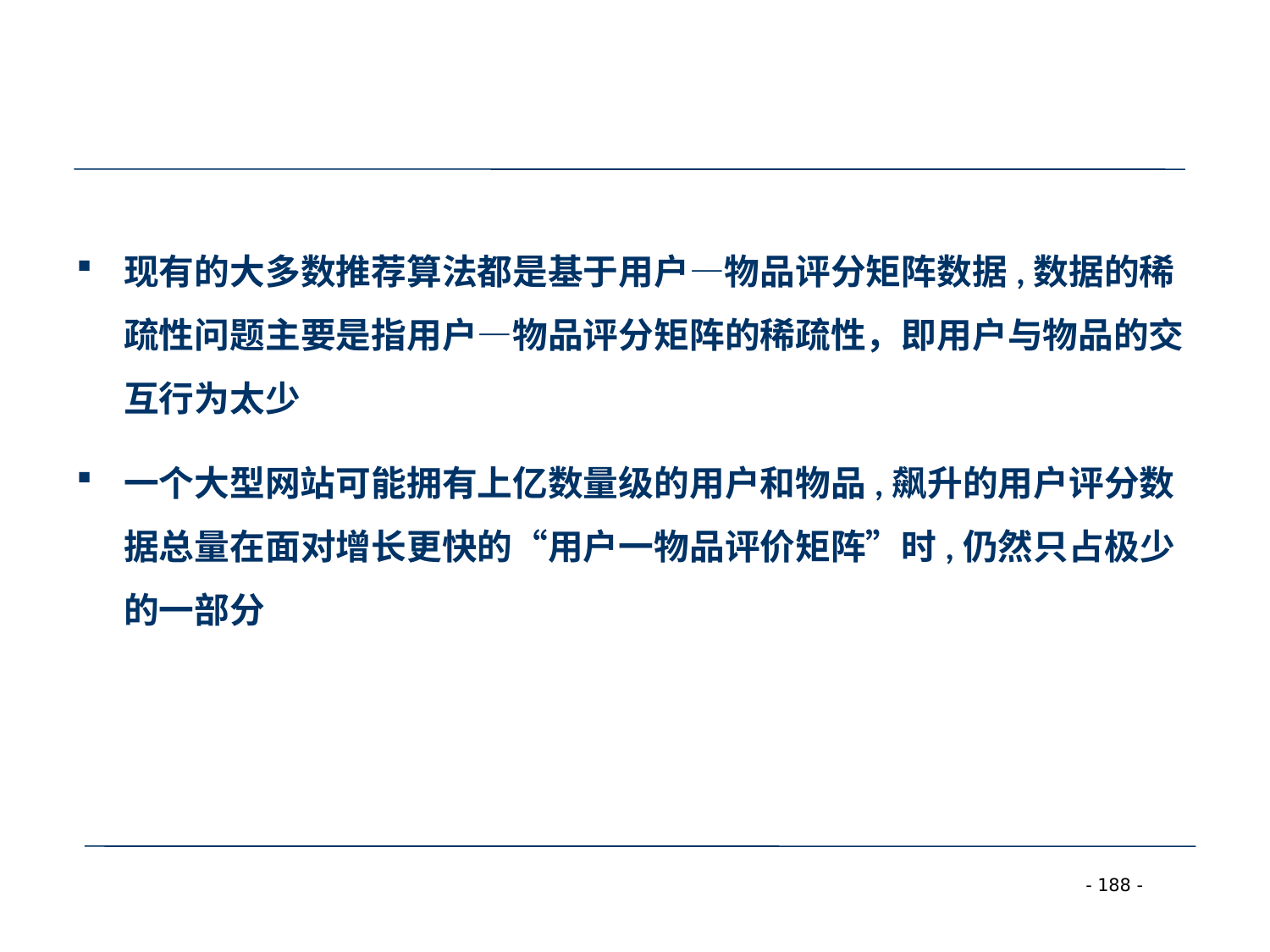

#
现有的大多数推荐算法都是基于用户—物品评分矩阵数据,数据的稀疏性问题主要是指用户—物品评分矩阵的稀疏性，即用户与物品的交互行为太少
一个大型网站可能拥有上亿数量级的用户和物品,飙升的用户评分数据总量在面对增长更快的“用户一物品评价矩阵”时,仍然只占极少的一部分